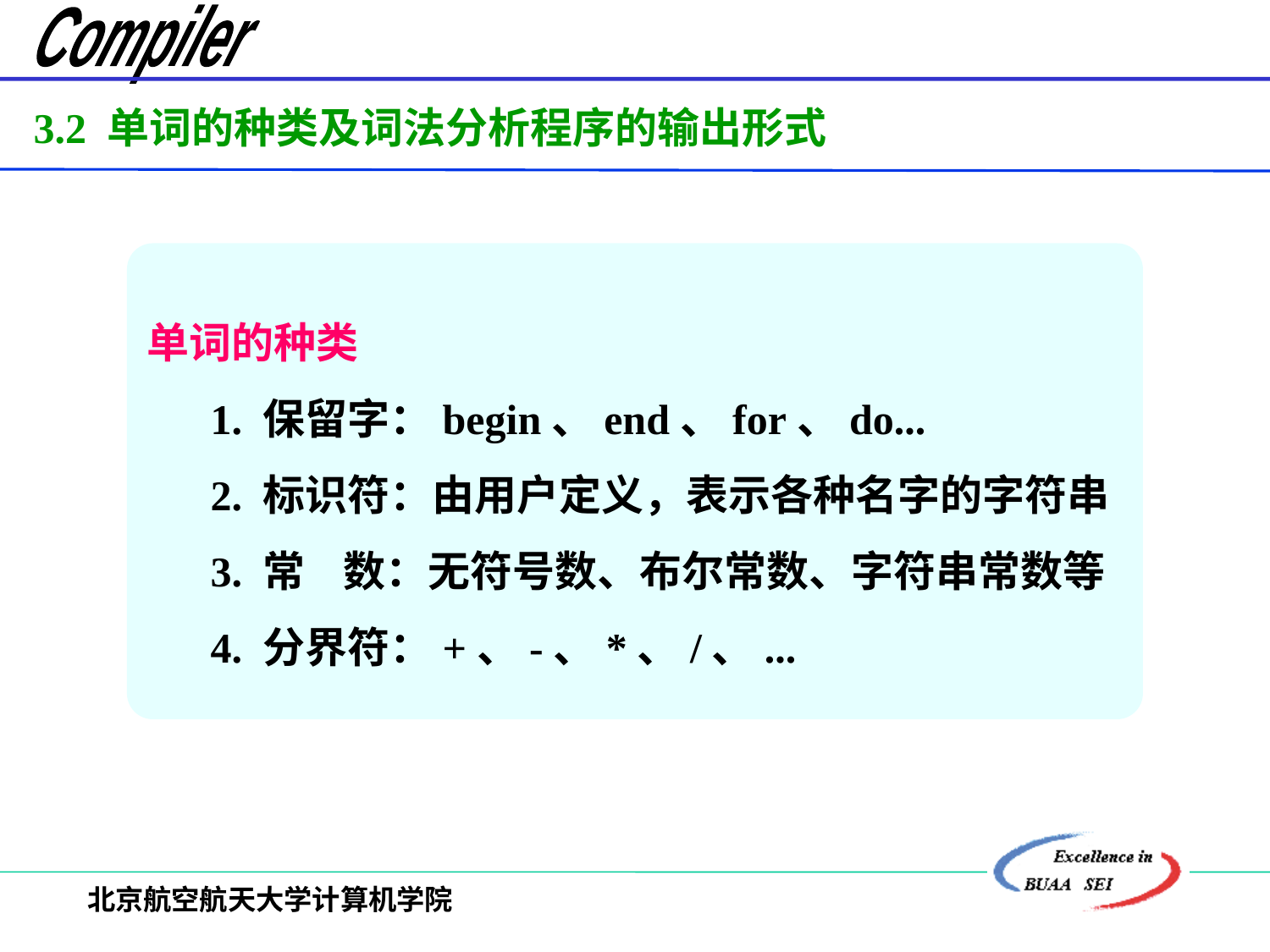

3.2 单词的种类及词法分析程序的输出形式

单词的种类
      1. 保留字：begin、end、for、do...
2. 标识符：由用户定义，表示各种名字的字符串
3. 常    数：无符号数、布尔常数、字符串常数等
4. 分界符：+、-、*、/、...